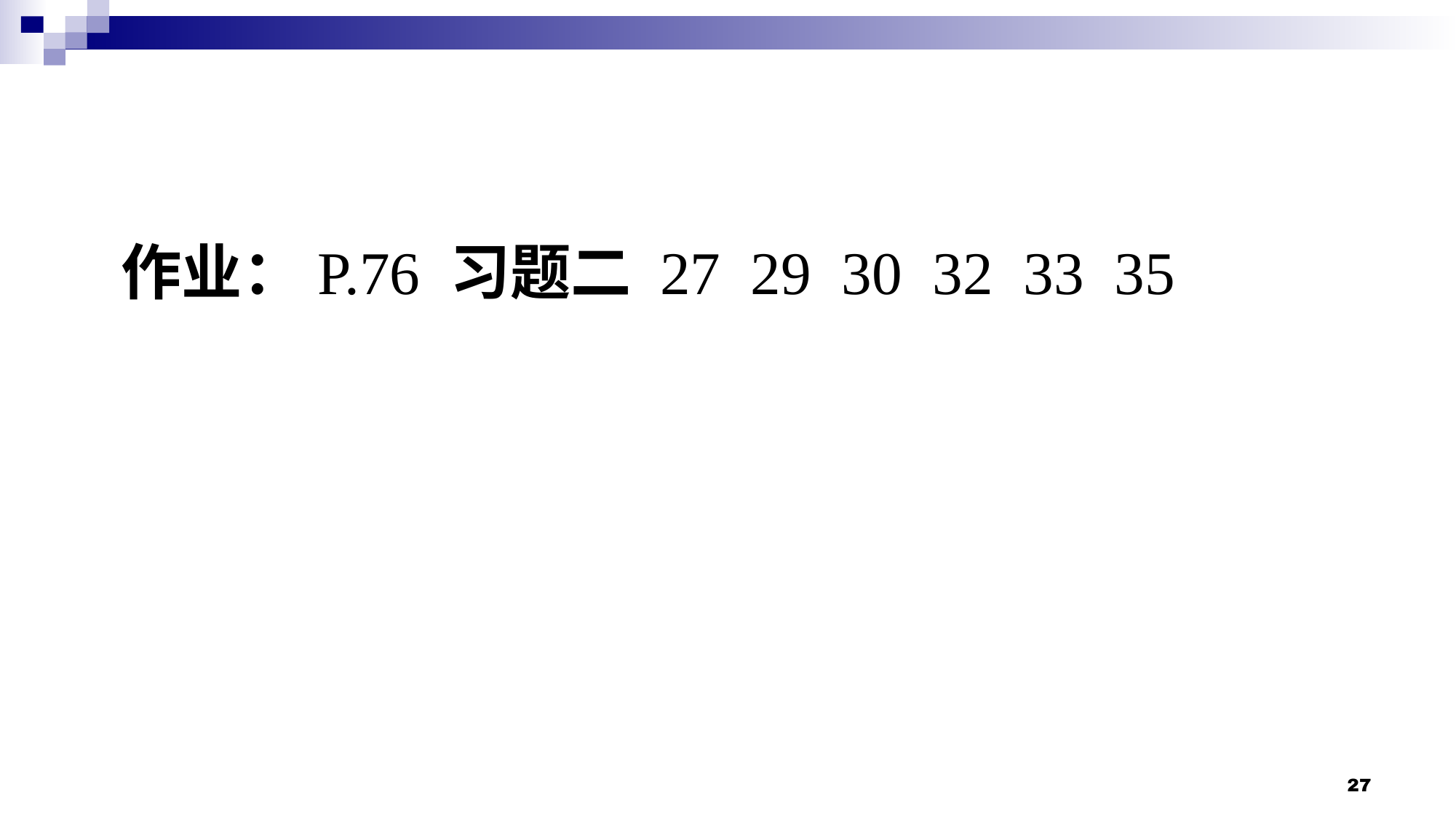

作业：P.76 习题二 27  29  30  32  33  35
27